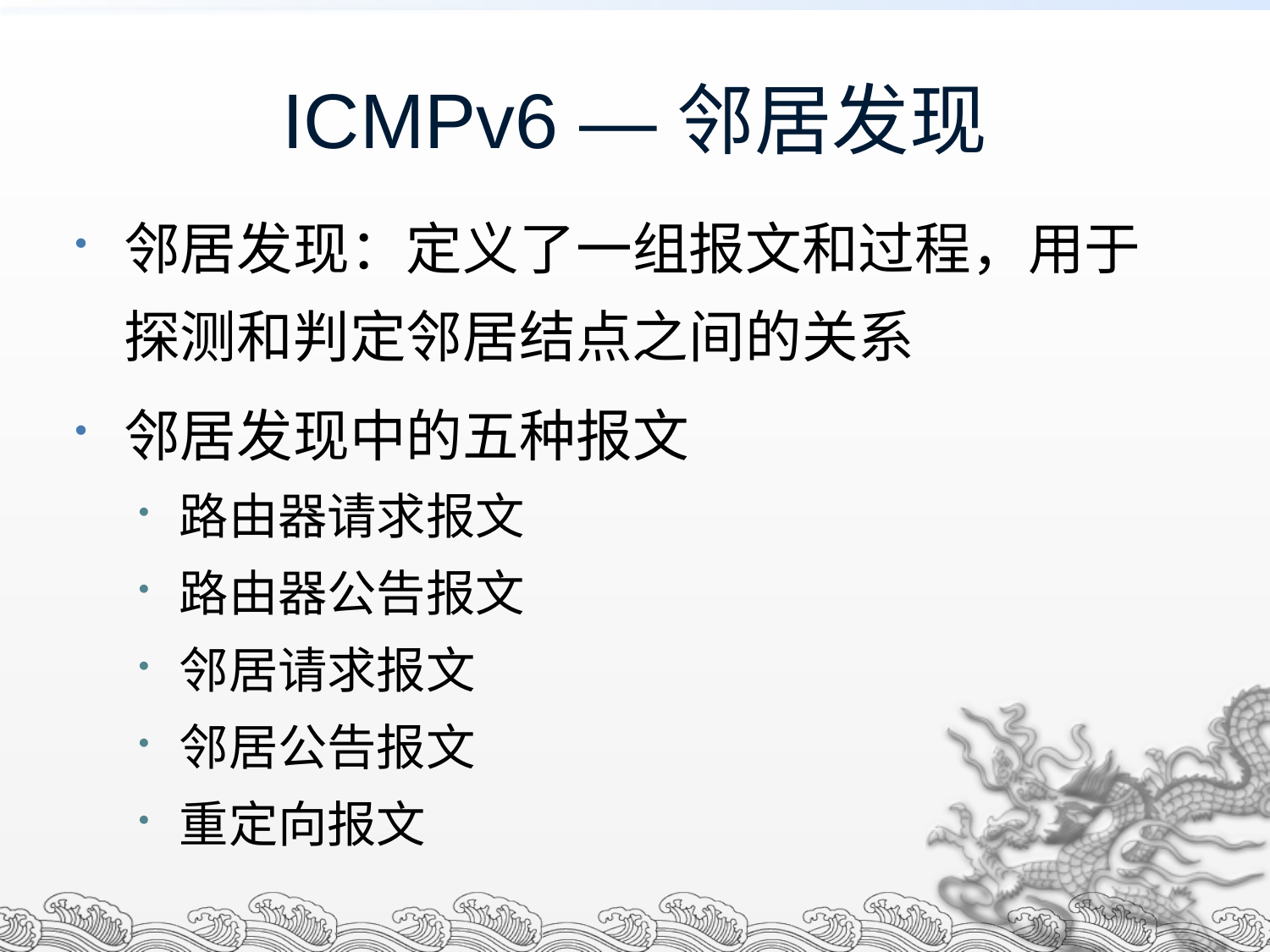

# ICMPv6 —邻居发现
邻居发现：定义了一组报文和过程，用于探测和判定邻居结点之间的关系
邻居发现中的五种报文
路由器请求报文
路由器公告报文
邻居请求报文
邻居公告报文
重定向报文